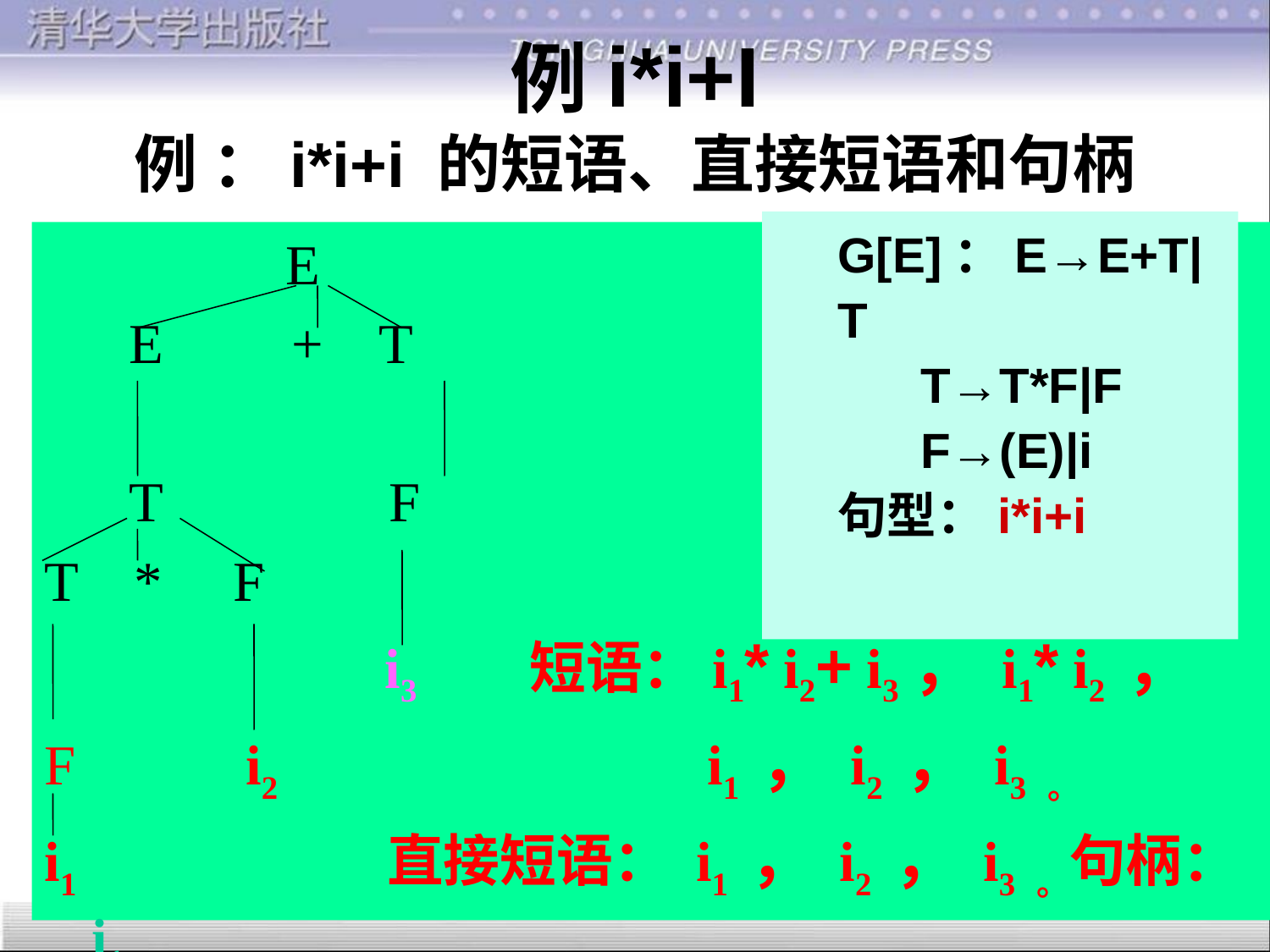

# 例i*i+I 例 ：i*i+i 的短语、直接短语和句柄
G[E]：E→E+T|T
      T→T*F|F
      F→(E)|i
句型：i*i+i

                 E
      E         +    T

      T                F
T    *     F
                        i3       短语：i1* i2+ i3， i1* i2 ，
F            i2                                                    i1 ， i2 ， i3 。
i1                                    直接短语： i1 ， i2 ， i3 。句柄：i1